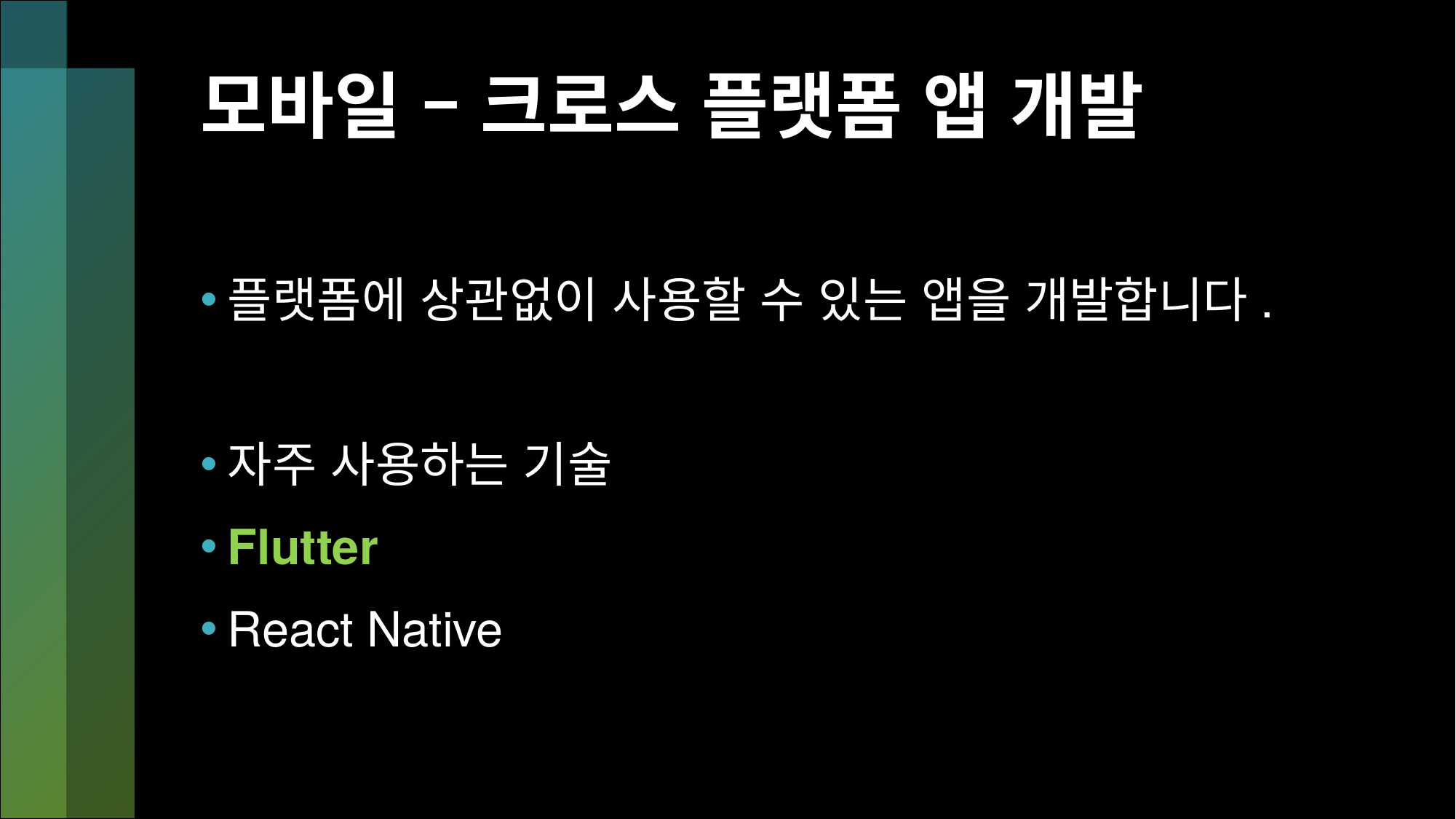

# 모바일 – 크로스 플랫폼 앱 개발
플랫폼에 상관없이 사용할 수 있는 앱을 개발합니다.

자주 사용하는 기술
Flutter
React Native